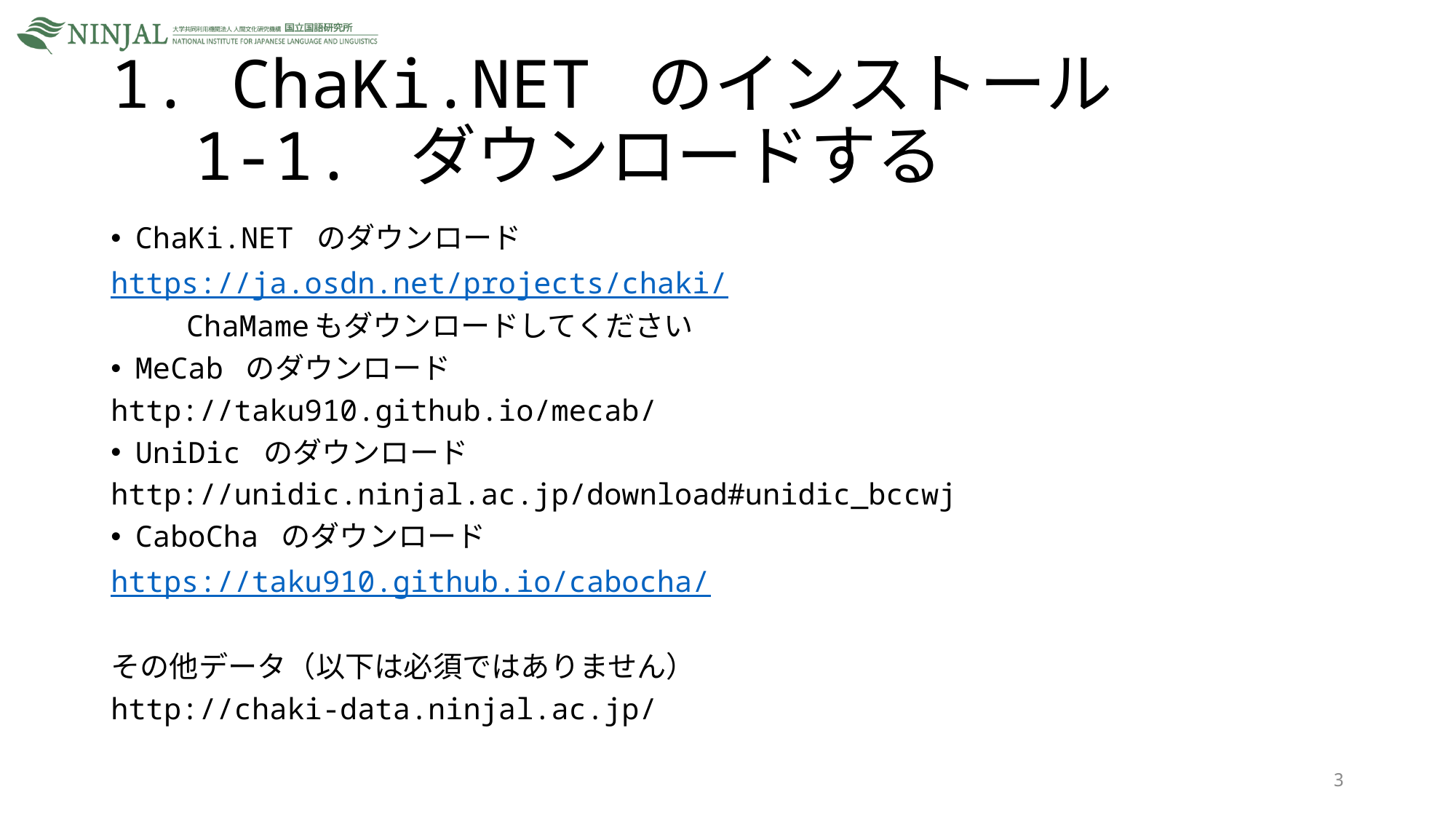

# 1. ChaKi.NET のインストール 　1-1. ダウンロードする
ChaKi.NET のダウンロード
https://ja.osdn.net/projects/chaki/
	ChaMameもダウンロードしてください
MeCab のダウンロード
http://taku910.github.io/mecab/
UniDic のダウンロード
http://unidic.ninjal.ac.jp/download#unidic_bccwj
CaboCha のダウンロード
https://taku910.github.io/cabocha/

その他データ（以下は必須ではありません）
http://chaki-data.ninjal.ac.jp/

3